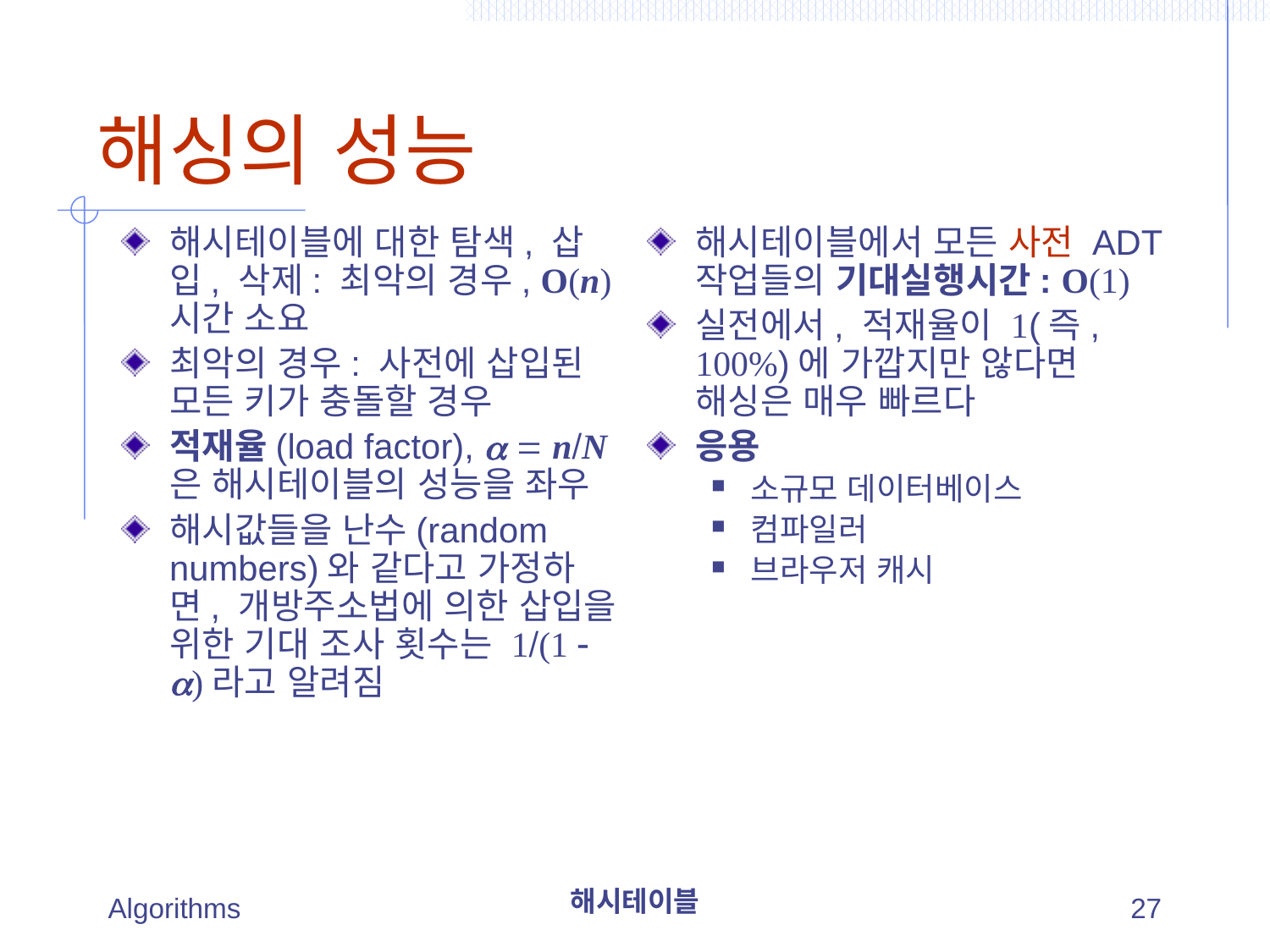

# 해싱의 성능
해시테이블에 대한 탐색, 삽입, 삭제: 최악의 경우, O(n) 시간 소요
최악의 경우: 사전에 삽입된 모든 키가 충돌할 경우
적재율(load factor), α = n/N 은 해시테이블의 성능을 좌우
해시값들을 난수(random numbers)와 같다고 가정하면, 개방주소법에 의한 삽입을 위한 기대 조사 횟수는 1/(1 − α)라고 알려짐
해시테이블에서 모든 사전 ADT 작업들의 기대실행시간: O(1)
실전에서, 적재율이 1(즉, 100%)에 가깝지만 않다면 해싱은 매우 빠르다
응용
소규모 데이터베이스
컴파일러
브라우저 캐시
Algorithms
해시테이블
27